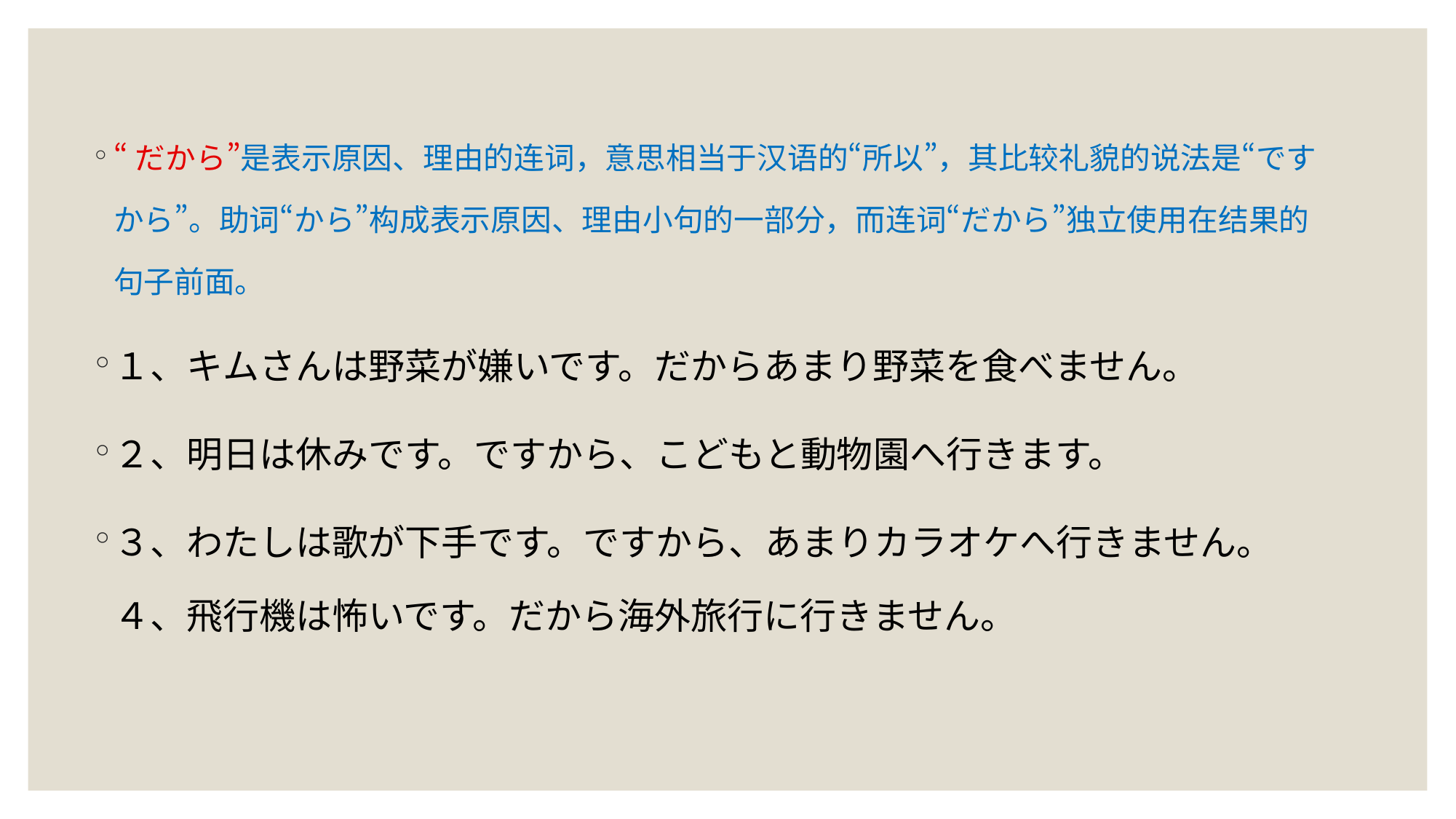

“だから”是表示原因、理由的连词，意思相当于汉语的“所以”，其比较礼貌的说法是“ですから”。助词“から”构成表示原因、理由小句的一部分，而连词“だから”独立使用在结果的句子前面。
１、キムさんは野菜が嫌いです。だからあまり野菜を食べません。
２、明日は休みです。ですから、こどもと動物園へ行きます。
３、わたしは歌が下手です。ですから、あまりカラオケへ行きません。
４、飛行機は怖いです。だから海外旅行に行きません。